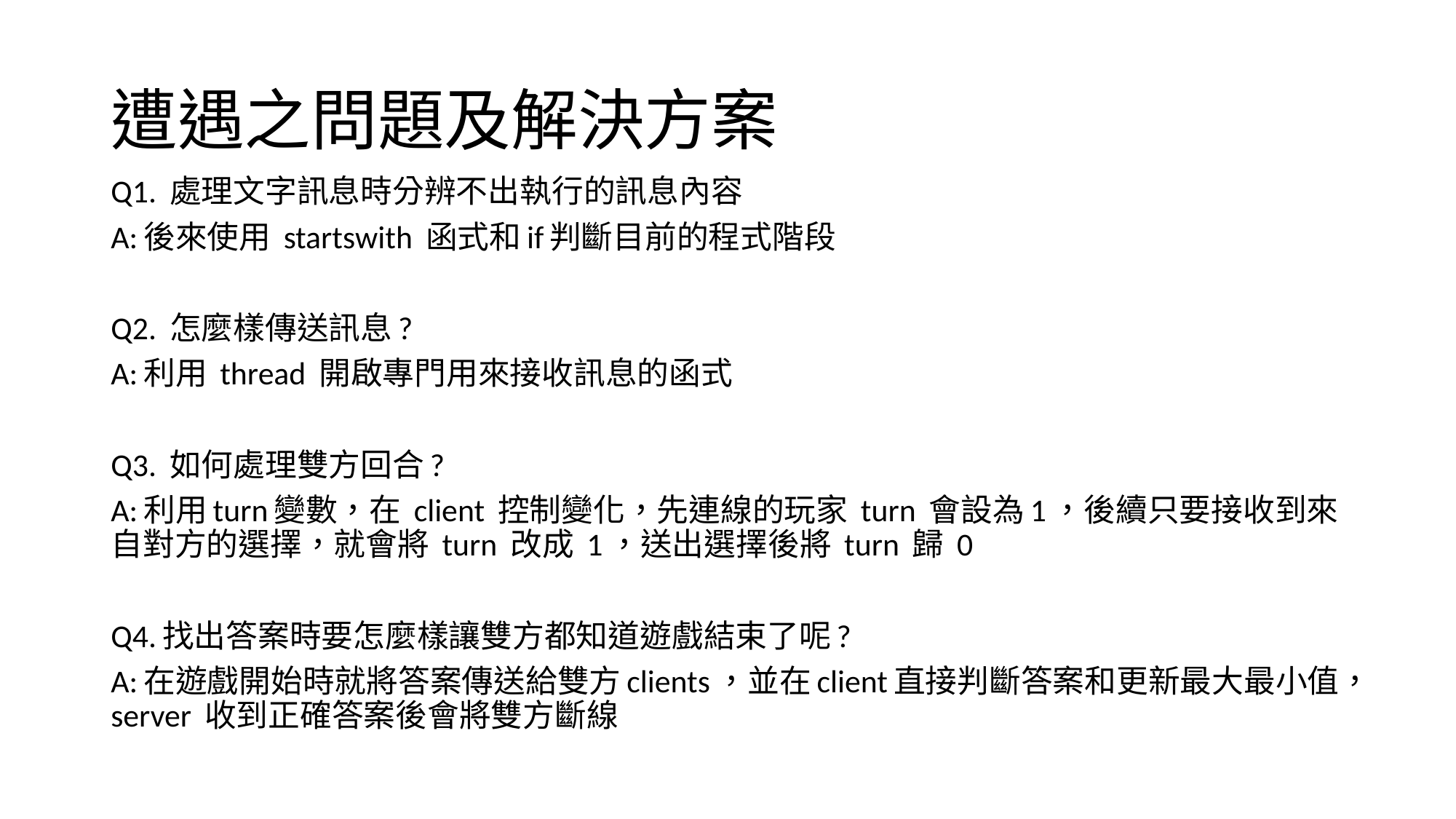

# 遭遇之問題及解決方案
Q1. 處理文字訊息時分辨不出執行的訊息內容
A:後來使用 startswith 函式和if判斷目前的程式階段

Q2. 怎麼樣傳送訊息?
A:利用 thread 開啟專門用來接收訊息的函式

Q3. 如何處理雙方回合?
A:利用turn變數，在 client 控制變化，先連線的玩家 turn 會設為1，後續只要接收到來自對方的選擇，就會將 turn 改成 1，送出選擇後將 turn 歸 0

Q4.找出答案時要怎麼樣讓雙方都知道遊戲結束了呢?
A:在遊戲開始時就將答案傳送給雙方clients，並在client直接判斷答案和更新最大最小值，server 收到正確答案後會將雙方斷線